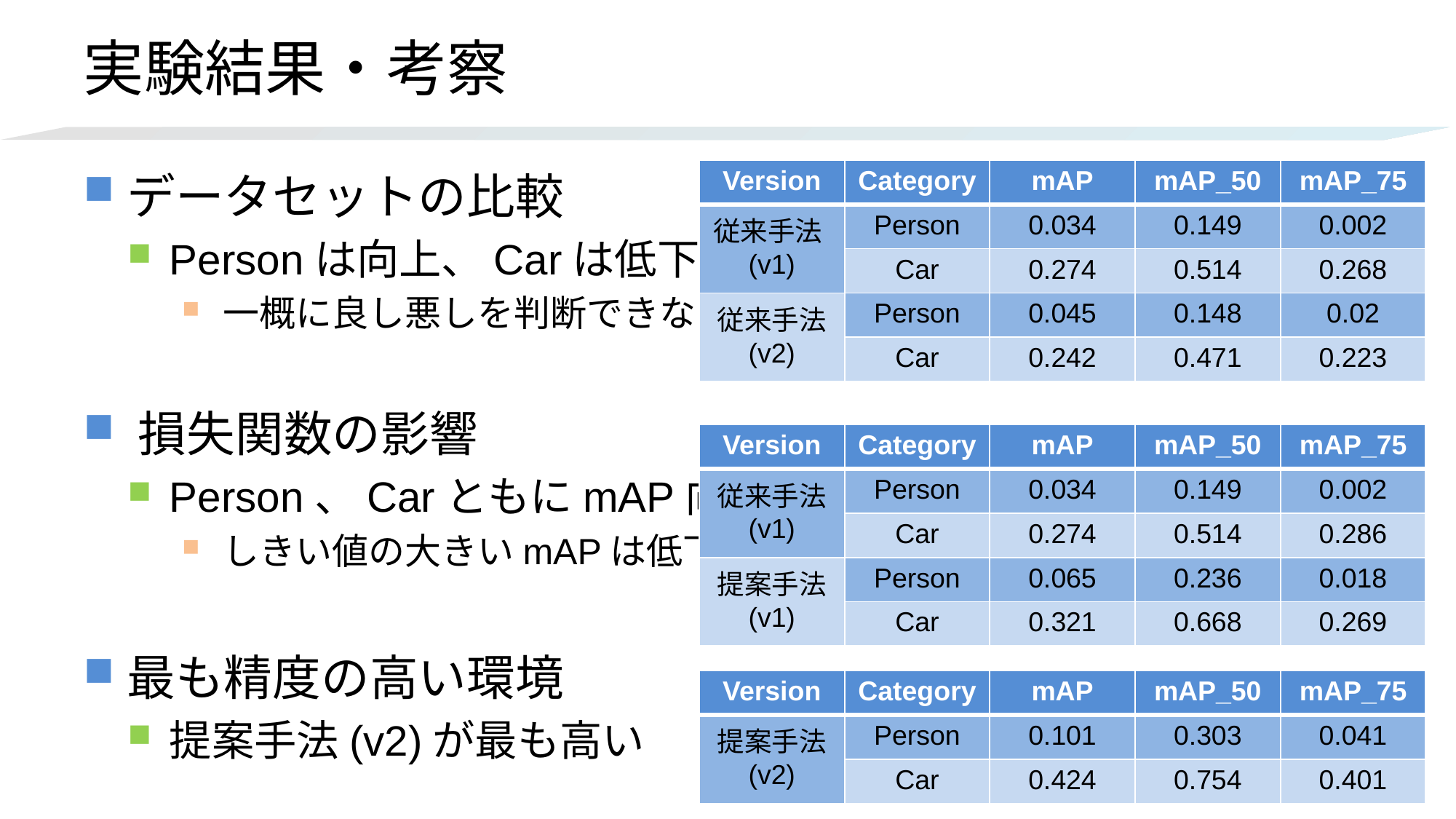

# 実験結果・考察
データセットの比較
Personは向上、Carは低下
一概に良し悪しを判断できない

損失関数の影響
Person、CarともにmAP向上
しきい値の大きいmAPは低下

最も精度の高い環境
提案手法(v2)が最も高い

| Version | Category | mAP | mAP\_50 | mAP\_75 |
| --- | --- | --- | --- | --- |
| 従来手法(v1) | Person | 0.034 | 0.149 | 0.002 |
|  | Car | 0.274 | 0.514 | 0.268 |
| 従来手法 (v2) | Person | 0.045 | 0.148 | 0.02 |
|  | Car | 0.242 | 0.471 | 0.223 |
| Version | Category | mAP | mAP\_50 | mAP\_75 |
| --- | --- | --- | --- | --- |
| 従来手法 (v1) | Person | 0.034 | 0.149 | 0.002 |
|  | Car | 0.274 | 0.514 | 0.286 |
| 提案手法 (v1) | Person | 0.065 | 0.236 | 0.018 |
|  | Car | 0.321 | 0.668 | 0.269 |
| Version | Category | mAP | mAP\_50 | mAP\_75 |
| --- | --- | --- | --- | --- |
| 提案手法 (v2) | Person | 0.101 | 0.303 | 0.041 |
|  | Car | 0.424 | 0.754 | 0.401 |